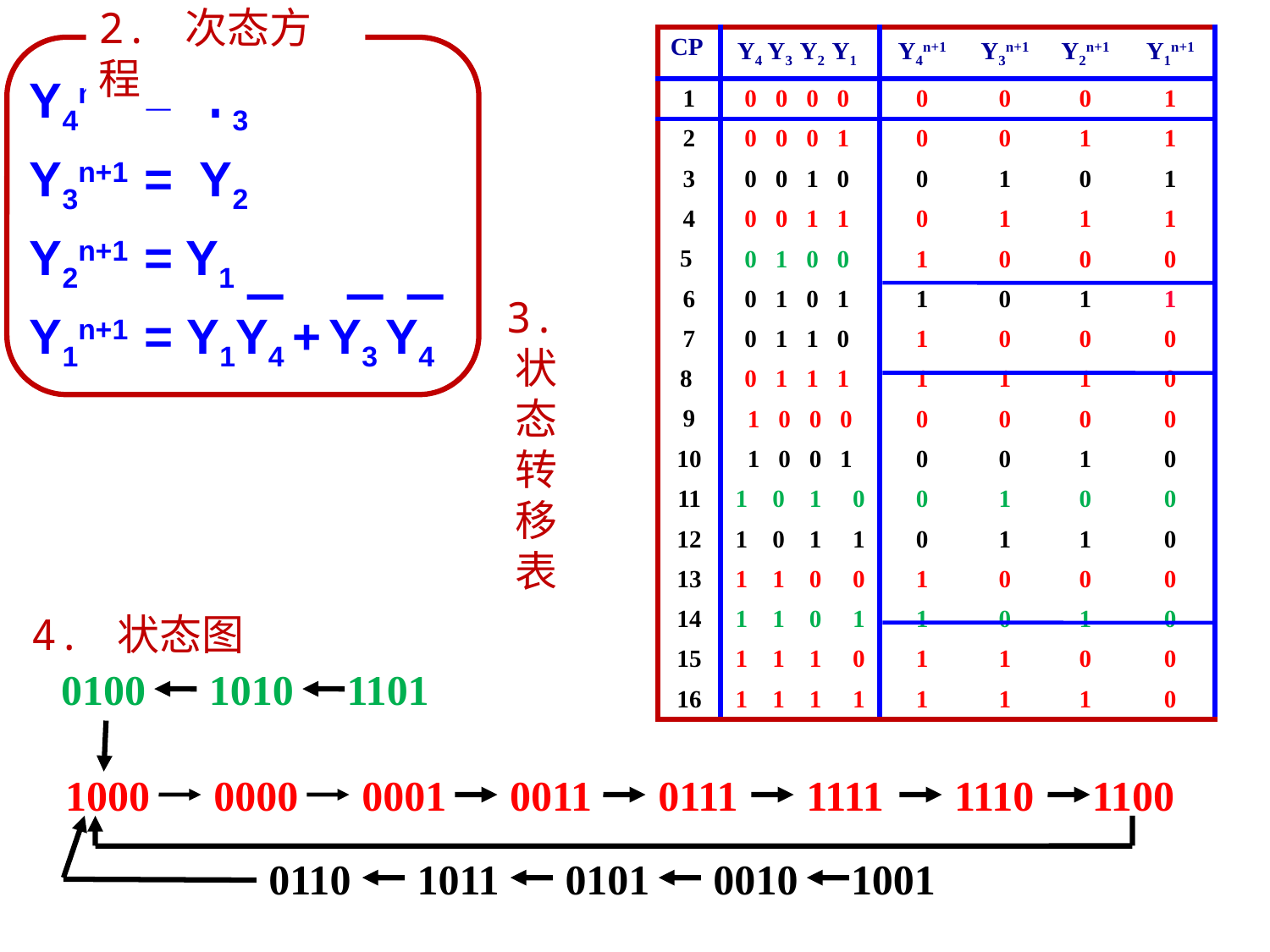

2. 次态方程
| CP | Y4 Y3 Y2 Y1 | Y4n+1 | Y3n+1 | Y2n+1 | Y1n+1 |
| --- | --- | --- | --- | --- | --- |
| 1 | 0 0 0 0 | 0 | 0 | 0 | 1 |
| 2 | 0 0 0 1 | 0 | 0 | 1 | 1 |
| 3 | 0 0 1 0 | 0 | 1 | 0 | 1 |
| 4 | 0 0 1 1 | 0 | 1 | 1 | 1 |
| 5 | 0 1 0 0 | 1 | 0 | 0 | 0 |
| 6 | 0 1 0 1 | 1 | 0 | 1 | 1 |
| 7 | 0 1 1 0 | 1 | 0 | 0 | 0 |
| 8 | 0 1 1 1 | 1 | 1 | 1 | 0 |
| 9 | 1 0 0 0 | 0 | 0 | 0 | 0 |
| 10 | 1 0 0 1 | 0 | 0 | 1 | 0 |
| 11 | 1 0 1 0 | 0 | 1 | 0 | 0 |
| 12 | 1 0 1 1 | 0 | 1 | 1 | 0 |
| 13 | 1 1 0 0 | 1 | 0 | 0 | 0 |
| 14 | 1 1 0 1 | 1 | 0 | 1 | 0 |
| 15 | 1 1 1 0 | 1 | 1 | 0 | 0 |
| 16 | 1 1 1 1 | 1 | 1 | 1 | 0 |

Y4n+1  =  Y3
Y3n+1  =  Y2
Y2n+1  = Y1
Y1n+1  = Y1Y4 + Y3 Y4

3.状态转移表
4. 状态图
0100
1010
1101

1000
0000
0001
0011
0111
1111
1110
1100

0110
1011
0101
0010
1001